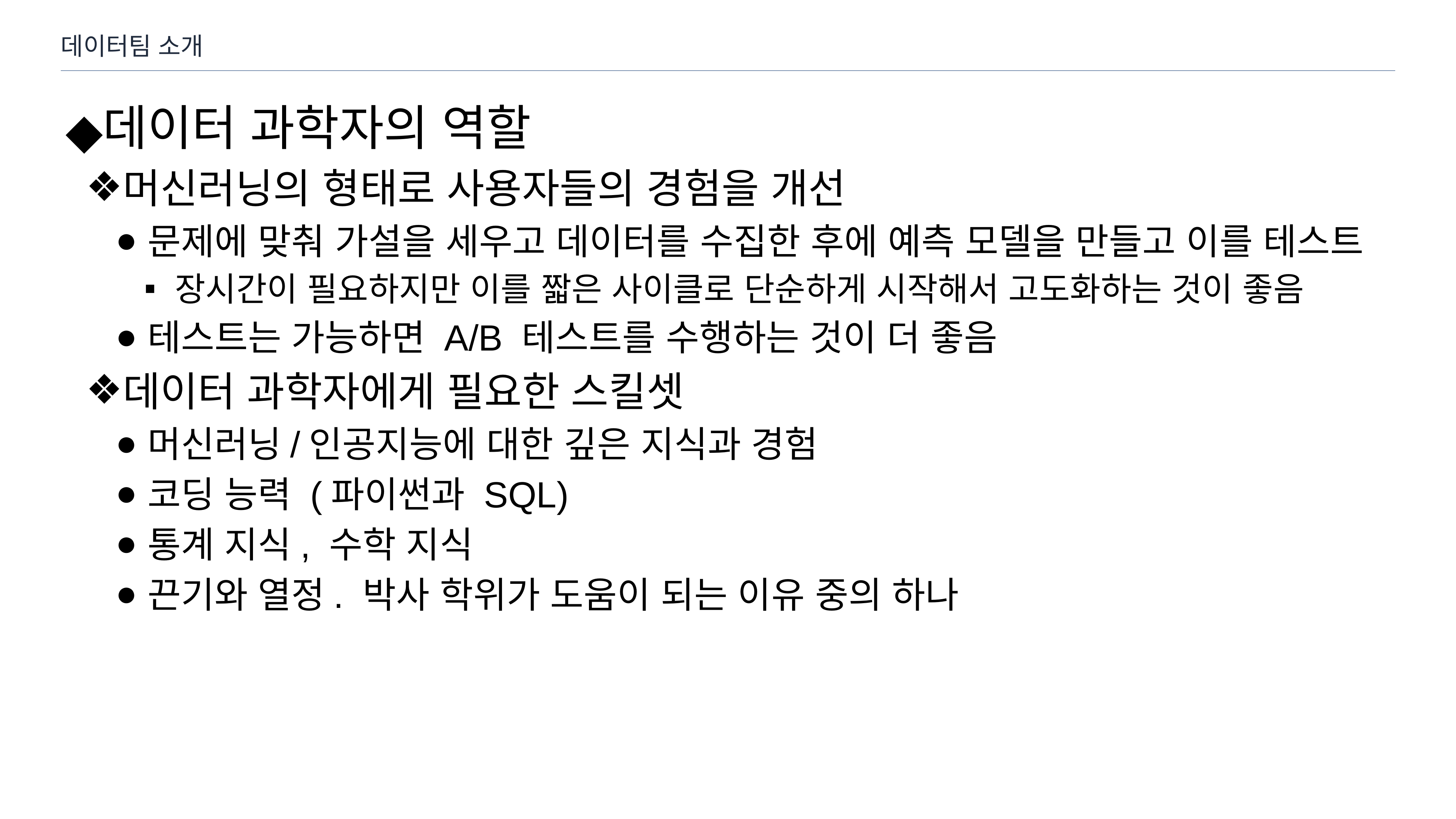

데이터팀 소개
데이터 과학자의 역할
머신러닝의 형태로 사용자들의 경험을 개선
문제에 맞춰 가설을 세우고 데이터를 수집한 후에 예측 모델을 만들고 이를 테스트
장시간이 필요하지만 이를 짧은 사이클로 단순하게 시작해서 고도화하는 것이 좋음
테스트는 가능하면 A/B 테스트를 수행하는 것이 더 좋음
데이터 과학자에게 필요한 스킬셋
머신러닝/인공지능에 대한 깊은 지식과 경험
코딩 능력 (파이썬과 SQL)
통계 지식, 수학 지식
끈기와 열정. 박사 학위가 도움이 되는 이유 중의 하나